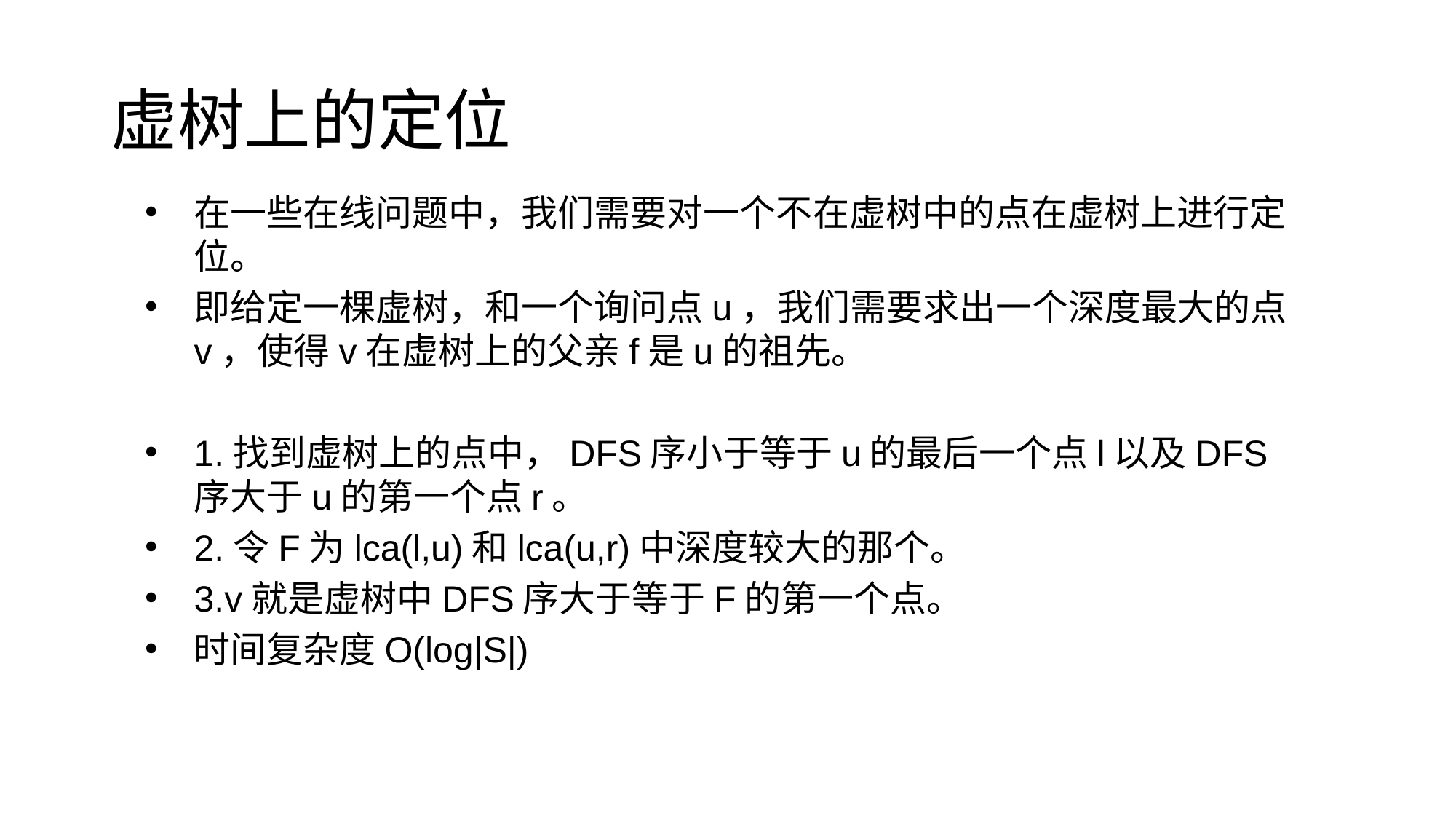

# 虚树上的定位
在一些在线问题中，我们需要对一个不在虚树中的点在虚树上进行定位。
即给定一棵虚树，和一个询问点u，我们需要求出一个深度最大的点v，使得v在虚树上的父亲f是u的祖先。

1.找到虚树上的点中，DFS序小于等于u的最后一个点l以及DFS序大于u的第一个点r。
2.令F为lca(l,u)和lca(u,r)中深度较大的那个。
3.v就是虚树中DFS序大于等于F的第一个点。
时间复杂度O(log|S|)